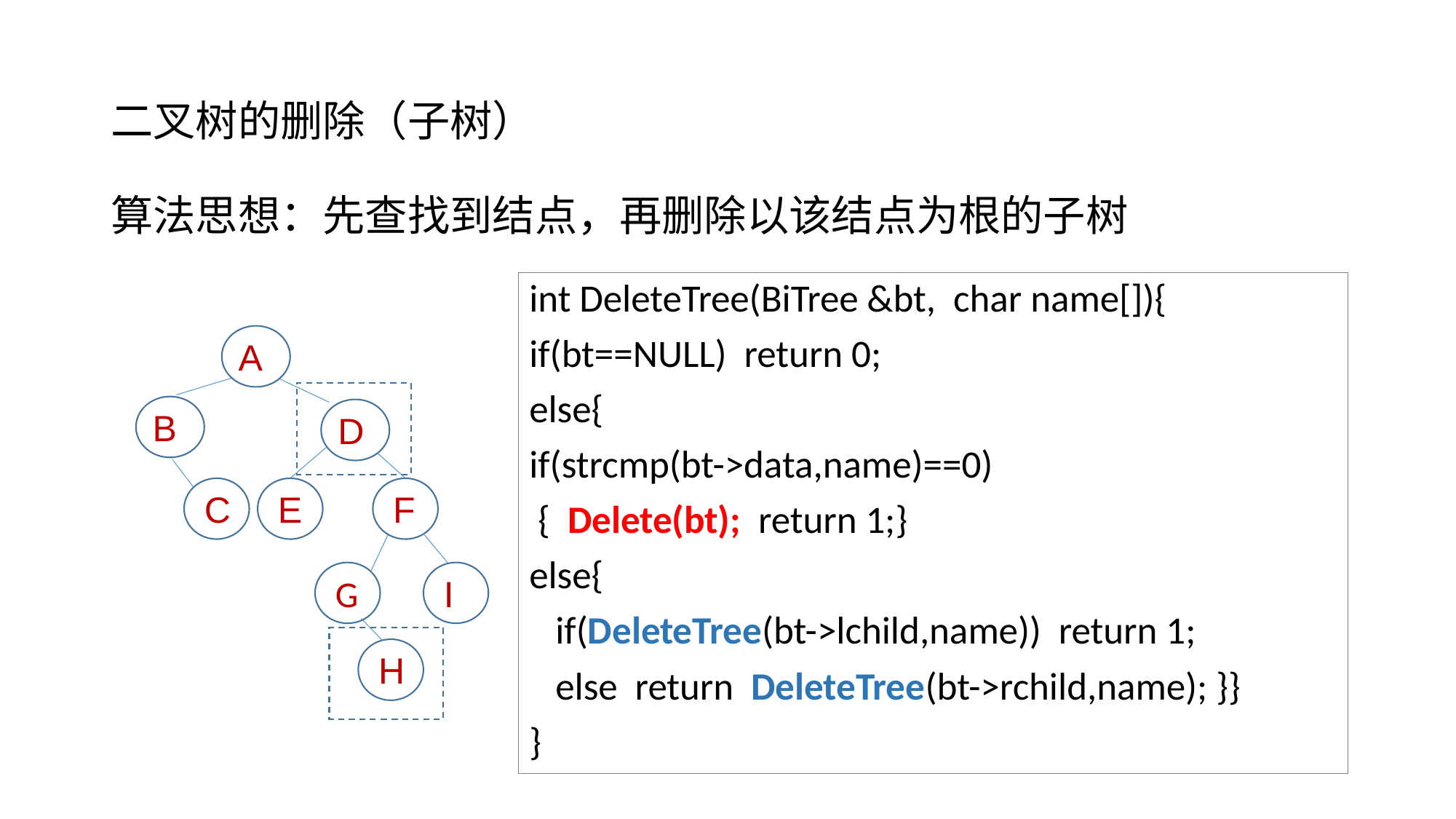

# 二叉树的删除（子树）
算法思想：先查找到结点，再删除以该结点为根的子树

int DeleteTree(BiTree &bt,  char name[]){
if(bt==NULL)  return 0;
else{
if(strcmp(bt->data,name)==0)
 {  Delete(bt);  return 1;}
else{
   if(DeleteTree(bt->lchild,name))  return 1;
   else  return  DeleteTree(bt->rchild,name); }}
}
A
B
D
C
E
F
G
I
H